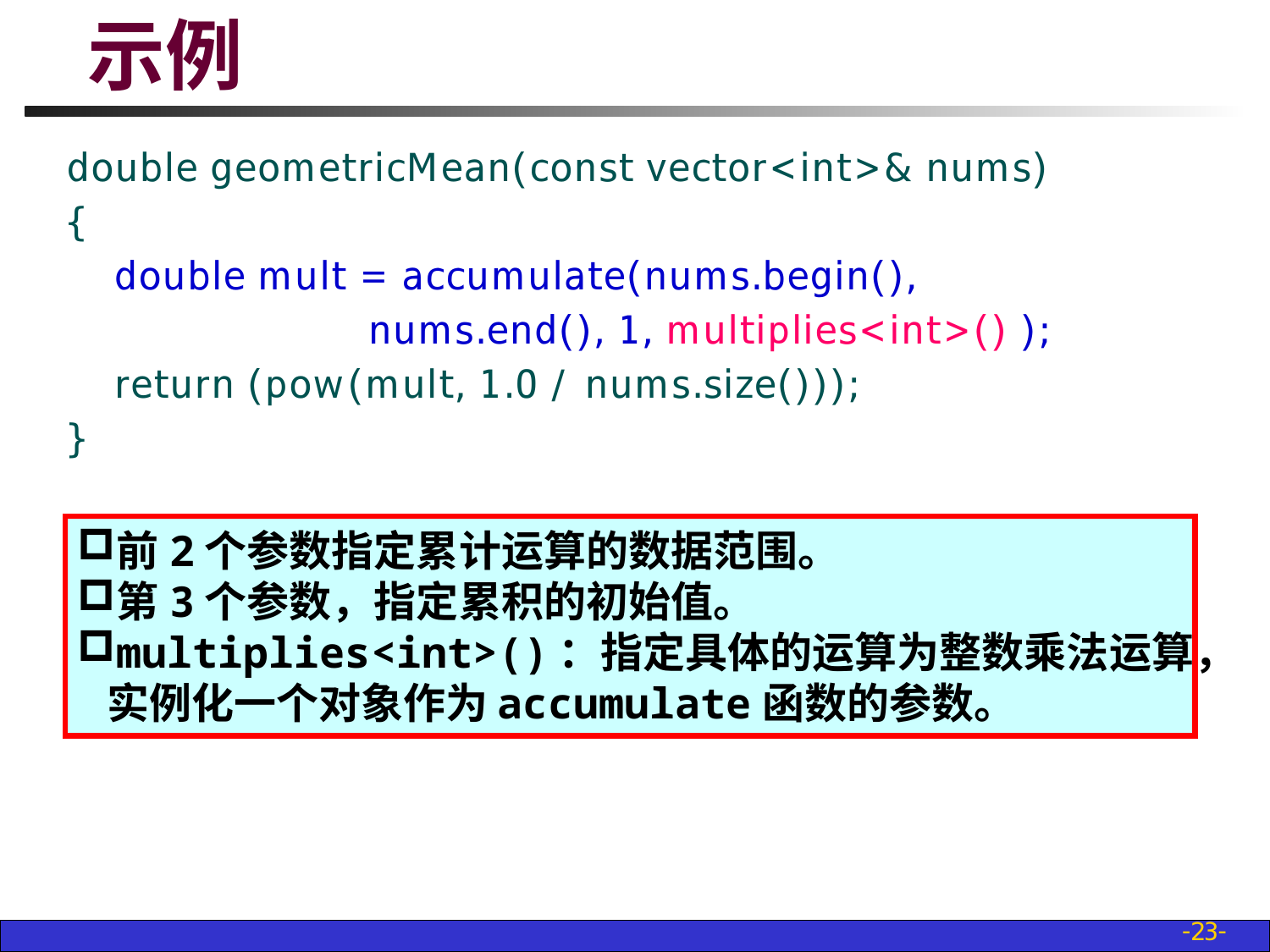

# 示例
double geometricMean(const vector<int>& nums)
{
	double mult = accumulate(nums.begin(),
			nums.end(), 1, multiplies<int>() );
	return (pow(mult, 1.0 / nums.size()));
}
前2个参数指定累计运算的数据范围。
第3个参数，指定累积的初始值。
multiplies<int>()：指定具体的运算为整数乘法运算，
  实例化一个对象作为accumulate函数的参数。
-23-